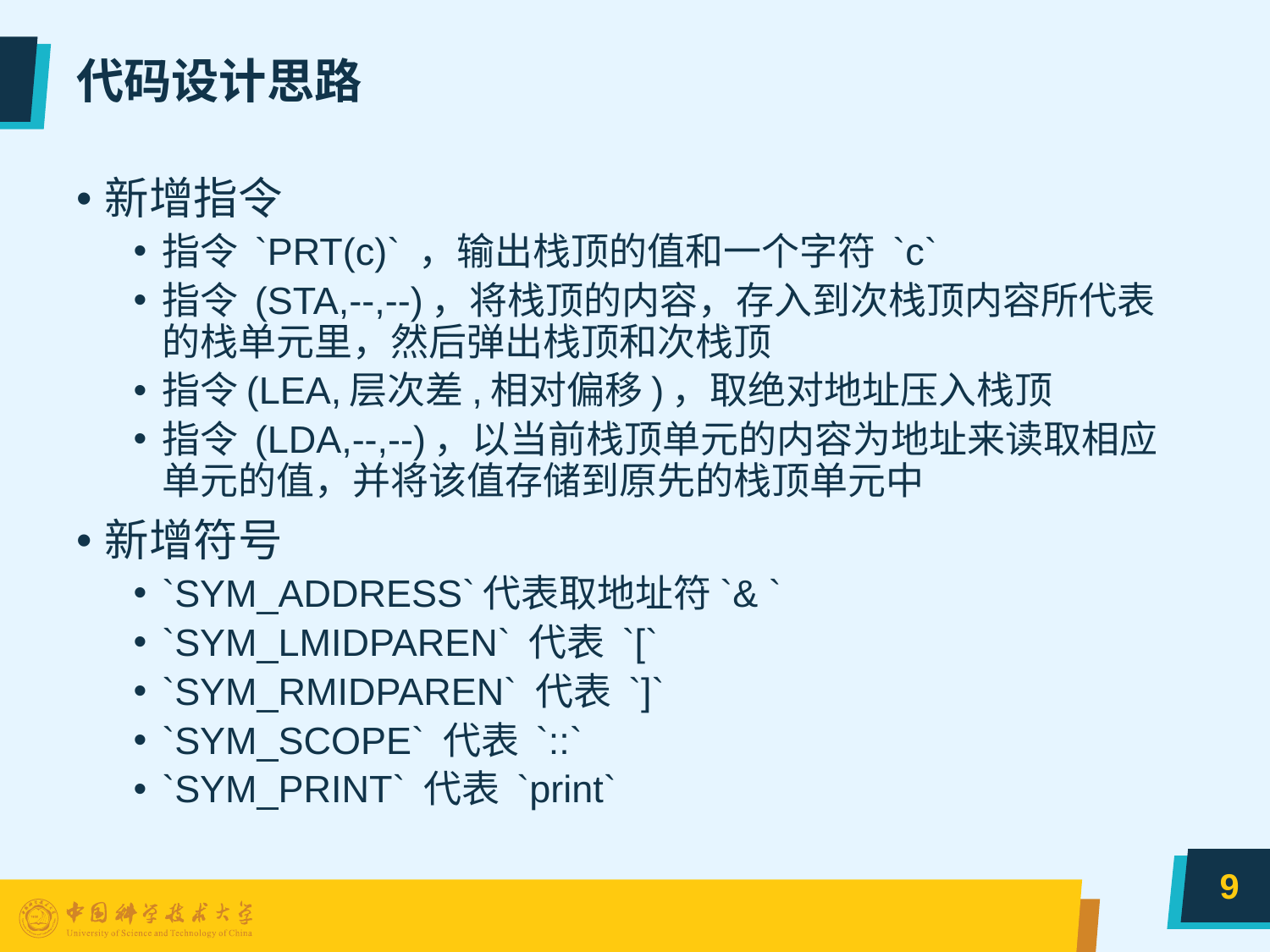

# 代码设计思路
新增指令
指令 `PRT(c)` ，输出栈顶的值和一个字符 `c`
指令 (STA,--,--)，将栈顶的内容，存入到次栈顶内容所代表的栈单元里，然后弹出栈顶和次栈顶
指令(LEA,层次差,相对偏移)，取绝对地址压入栈顶
指令 (LDA,--,--)，以当前栈顶单元的内容为地址来读取相应单元的值，并将该值存储到原先的栈顶单元中
新增符号
`SYM_ADDRESS`代表取地址符`& `
`SYM_LMIDPAREN` 代表 `[`
`SYM_RMIDPAREN` 代表 `]`
`SYM_SCOPE` 代表 `::`
`SYM_PRINT` 代表 `print`
9